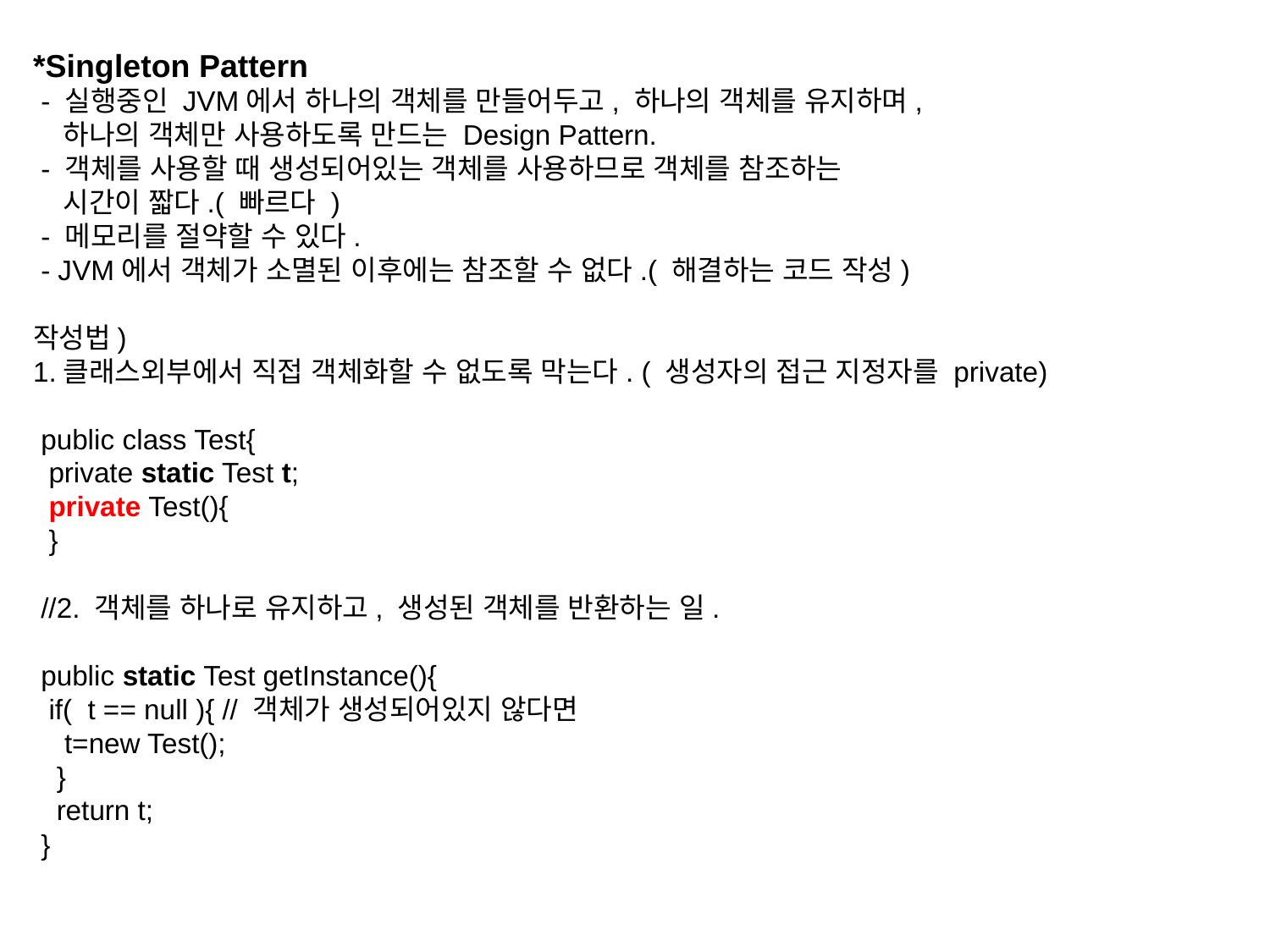

*Singleton Pattern
 - 실행중인 JVM에서 하나의 객체를 만들어두고, 하나의 객체를 유지하며,
   하나의 객체만 사용하도록 만드는 Design Pattern.
 - 객체를 사용할 때 생성되어있는 객체를 사용하므로 객체를 참조하는
   시간이 짧다.( 빠르다 )
 - 메모리를 절약할 수 있다.
 - JVM에서 객체가 소멸된 이후에는 참조할 수 없다.( 해결하는 코드 작성)

작성법)
1.클래스외부에서 직접 객체화할 수 없도록 막는다. ( 생성자의 접근 지정자를 private)

 public class Test{
  private static Test t;
  private Test(){
  }

 //2. 객체를 하나로 유지하고, 생성된 객체를 반환하는 일.

 public static Test getInstance(){
  if(  t == null ){ // 객체가 생성되어있지 않다면
    t=new Test();
   }
   return t;
 }